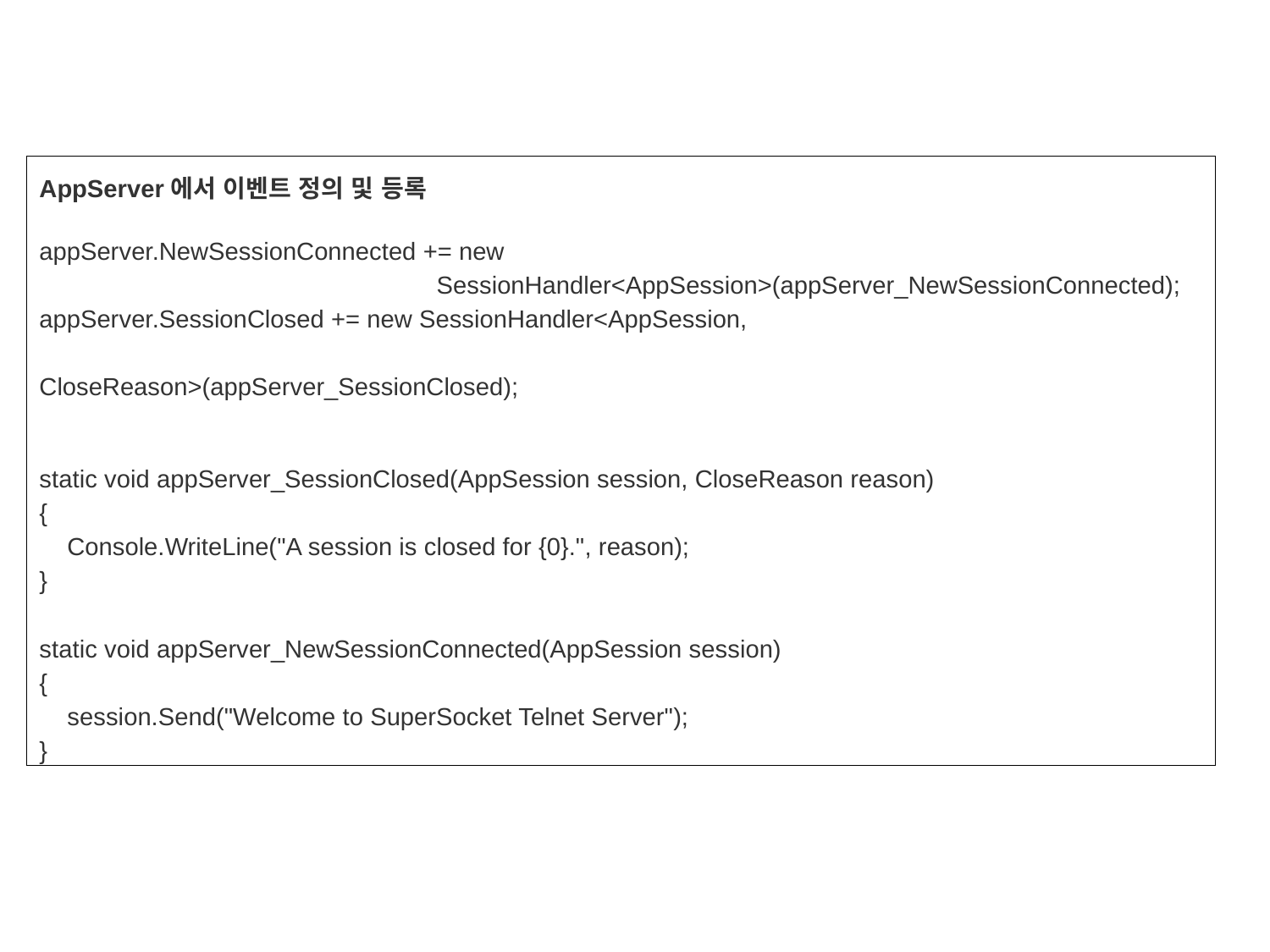

AppServer에서 이벤트 정의 및 등록
appServer.NewSessionConnected += new
                                                         SessionHandler<AppSession>(appServer_NewSessionConnected);
appServer.SessionClosed += new SessionHandler<AppSession,
                                                                                                CloseReason>(appServer_SessionClosed);

static void appServer_SessionClosed(AppSession session, CloseReason reason)
{
    Console.WriteLine("A session is closed for {0}.", reason);
}
static void appServer_NewSessionConnected(AppSession session)
{
    session.Send("Welcome to SuperSocket Telnet Server");
}